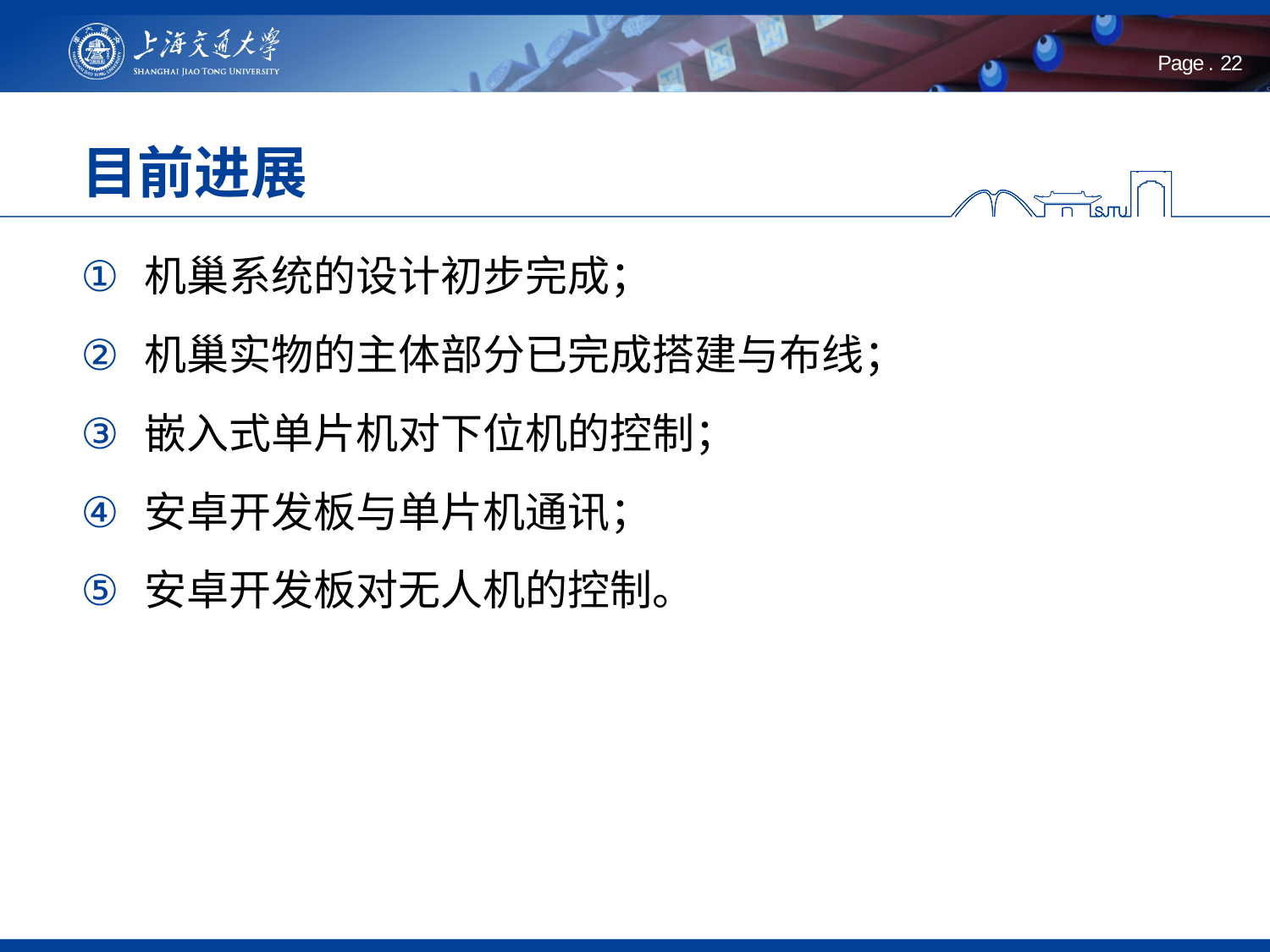

# 目前进展
机巢系统的设计初步完成；
机巢实物的主体部分已完成搭建与布线；
嵌入式单片机对下位机的控制；
安卓开发板与单片机通讯；
安卓开发板对无人机的控制。